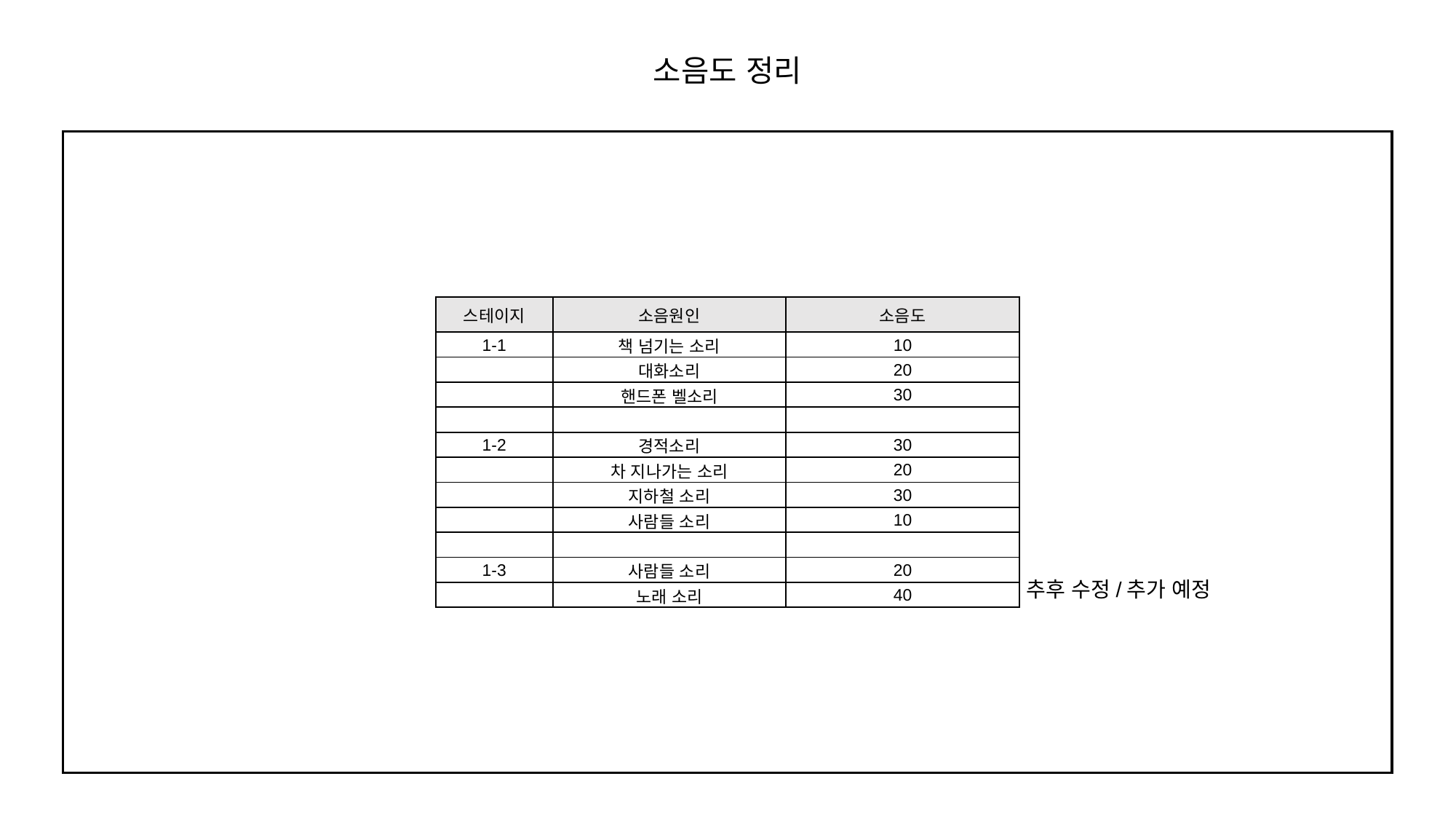

소음도 정리

| 스테이지 | 소음원인 | 소음도 |
| --- | --- | --- |
| 1-1 | 책 넘기는 소리 | 10 |
|  | 대화소리 | 20 |
|  | 핸드폰 벨소리 | 30 |
|  |  |  |
| 1-2 | 경적소리 | 30 |
|  | 차 지나가는 소리 | 20 |
|  | 지하철 소리 | 30 |
|  | 사람들 소리 | 10 |
|  |  |  |
| 1-3 | 사람들 소리 | 20 |
|  | 노래 소리 | 40 |
추후 수정/추가 예정